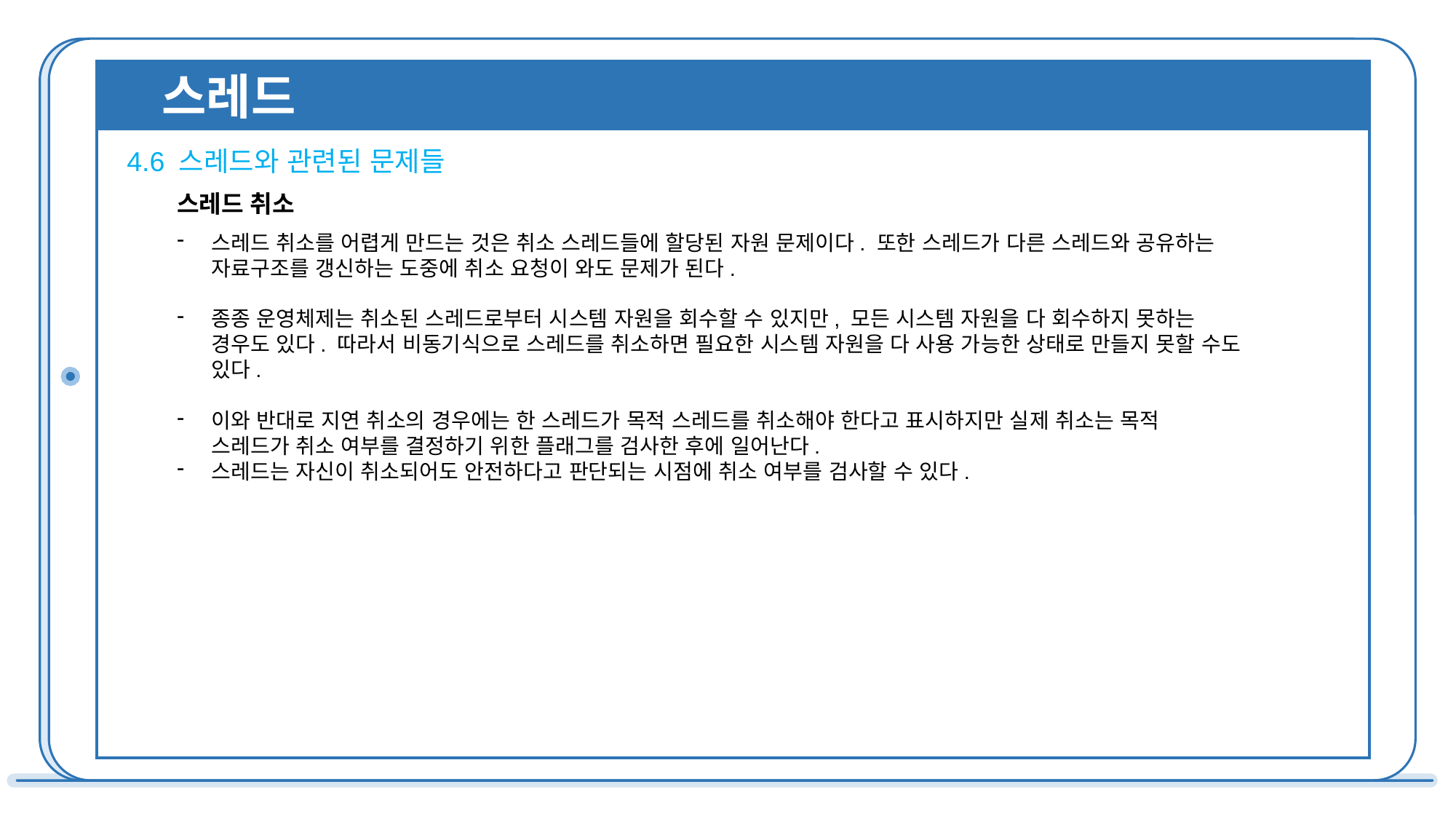

스레드

4.6 스레드와 관련된 문제들
스레드 취소
스레드 취소를 어렵게 만드는 것은 취소 스레드들에 할당된 자원 문제이다. 또한 스레드가 다른 스레드와 공유하는 자료구조를 갱신하는 도중에 취소 요청이 와도 문제가 된다.

종종 운영체제는 취소된 스레드로부터 시스템 자원을 회수할 수 있지만, 모든 시스템 자원을 다 회수하지 못하는 경우도 있다. 따라서 비동기식으로 스레드를 취소하면 필요한 시스템 자원을 다 사용 가능한 상태로 만들지 못할 수도 있다.

이와 반대로 지연 취소의 경우에는 한 스레드가 목적 스레드를 취소해야 한다고 표시하지만 실제 취소는 목적 스레드가 취소 여부를 결정하기 위한 플래그를 검사한 후에 일어난다.
스레드는 자신이 취소되어도 안전하다고 판단되는 시점에 취소 여부를 검사할 수 있다.